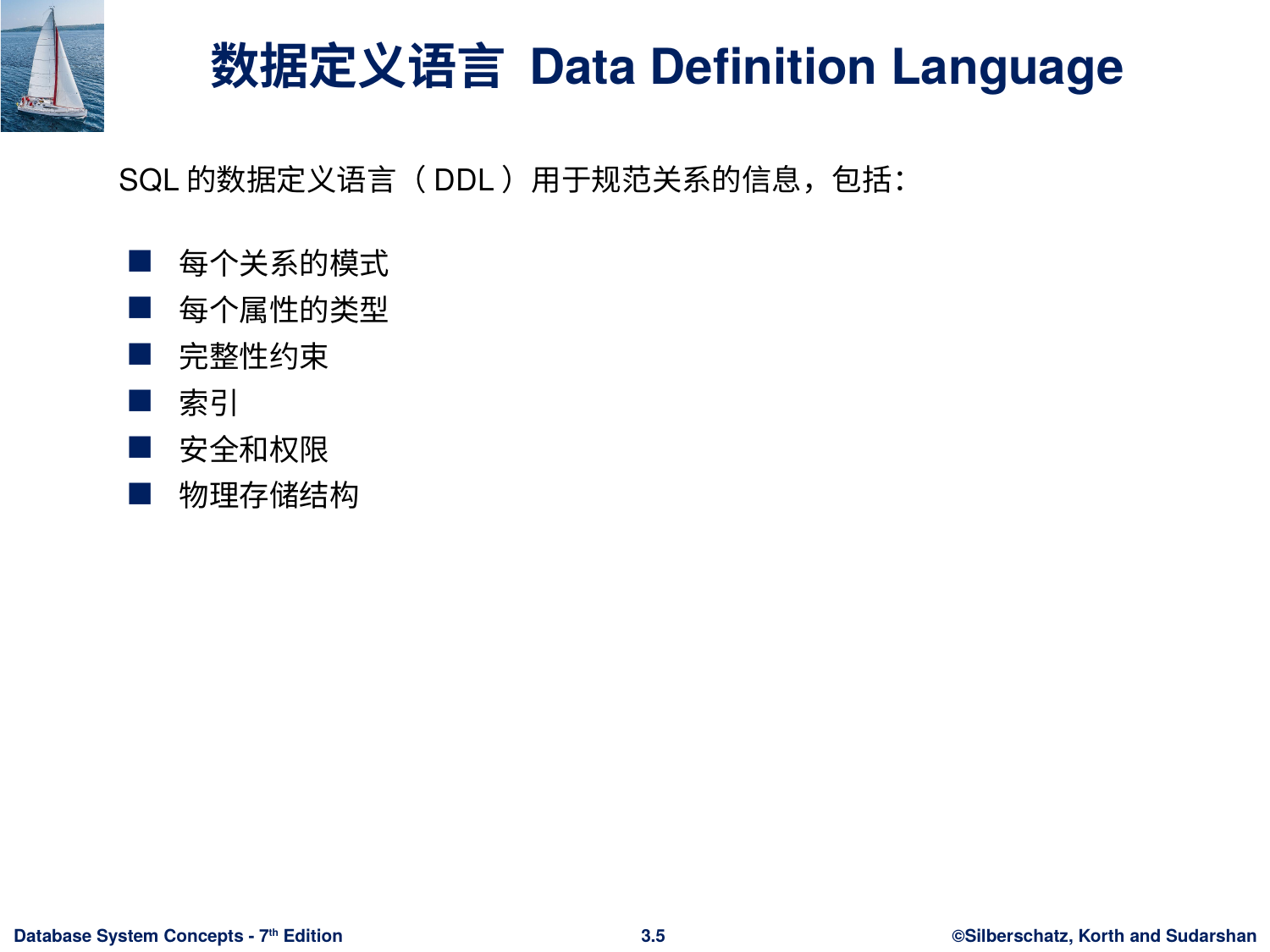

# 数据定义语言 Data Definition Language
SQL的数据定义语言（DDL）用于规范关系的信息，包括：

每个关系的模式
每个属性的类型
完整性约束
索引
安全和权限
物理存储结构